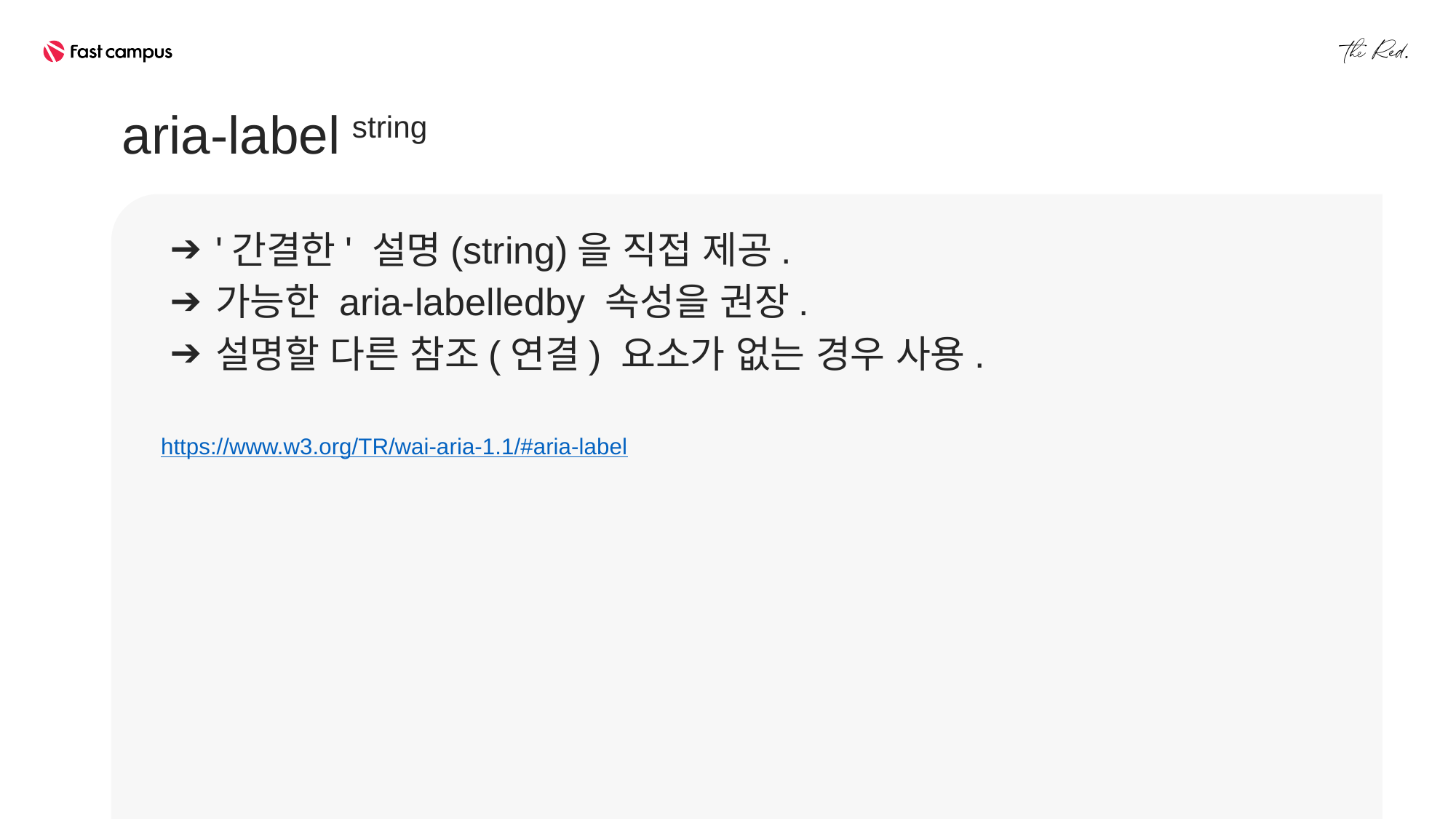

aria-label string
'간결한' 설명(string)을 직접 제공.
가능한 aria-labelledby 속성을 권장.
설명할 다른 참조(연결) 요소가 없는 경우 사용.

https://www.w3.org/TR/wai-aria-1.1/#aria-label